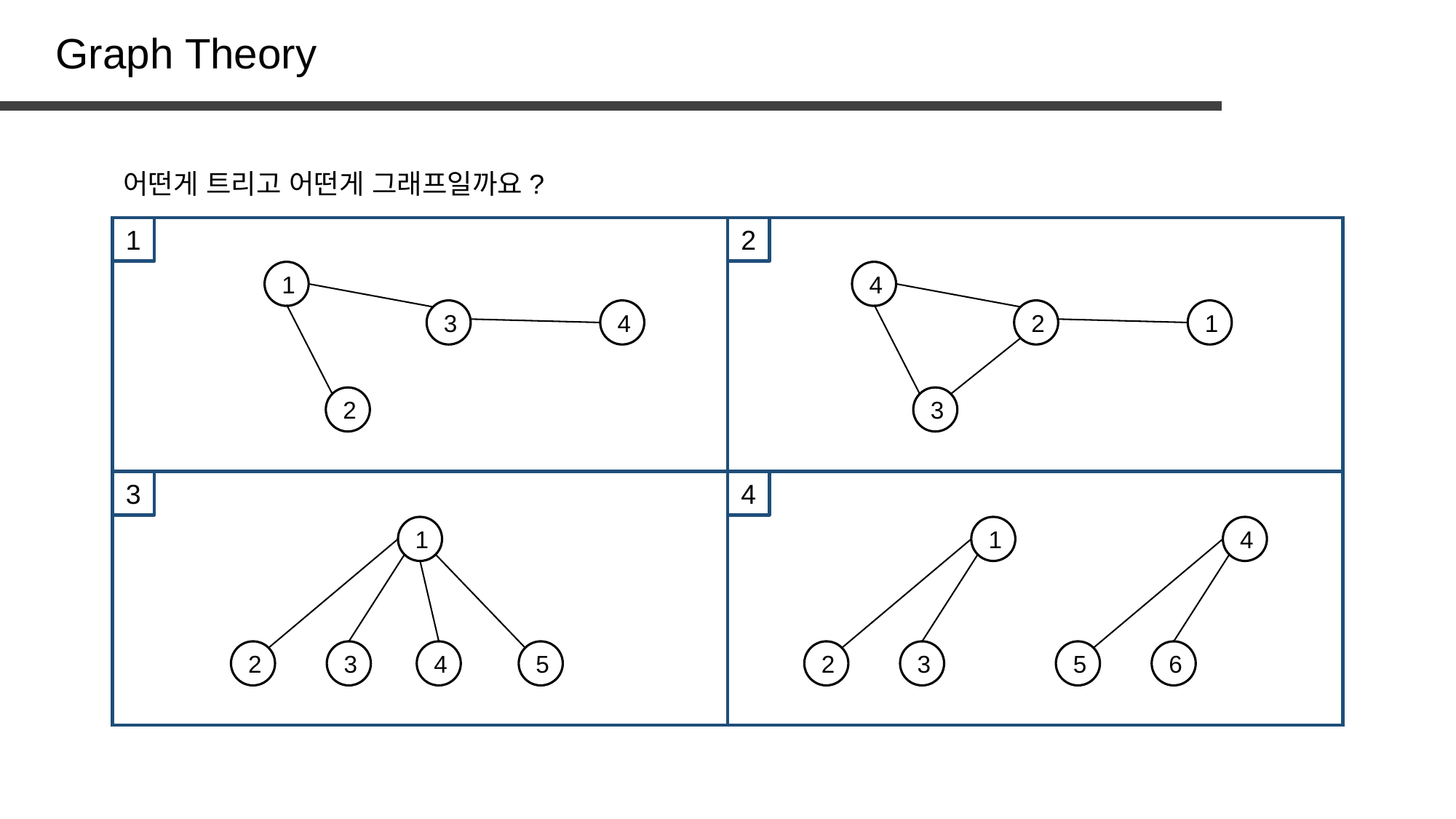

Graph Theory
어떤게 트리고 어떤게 그래프일까요?

1

2
1
4
3
4
2
1
2
3

3

4
1
1
4
2
3
4
5
2
3
5
6